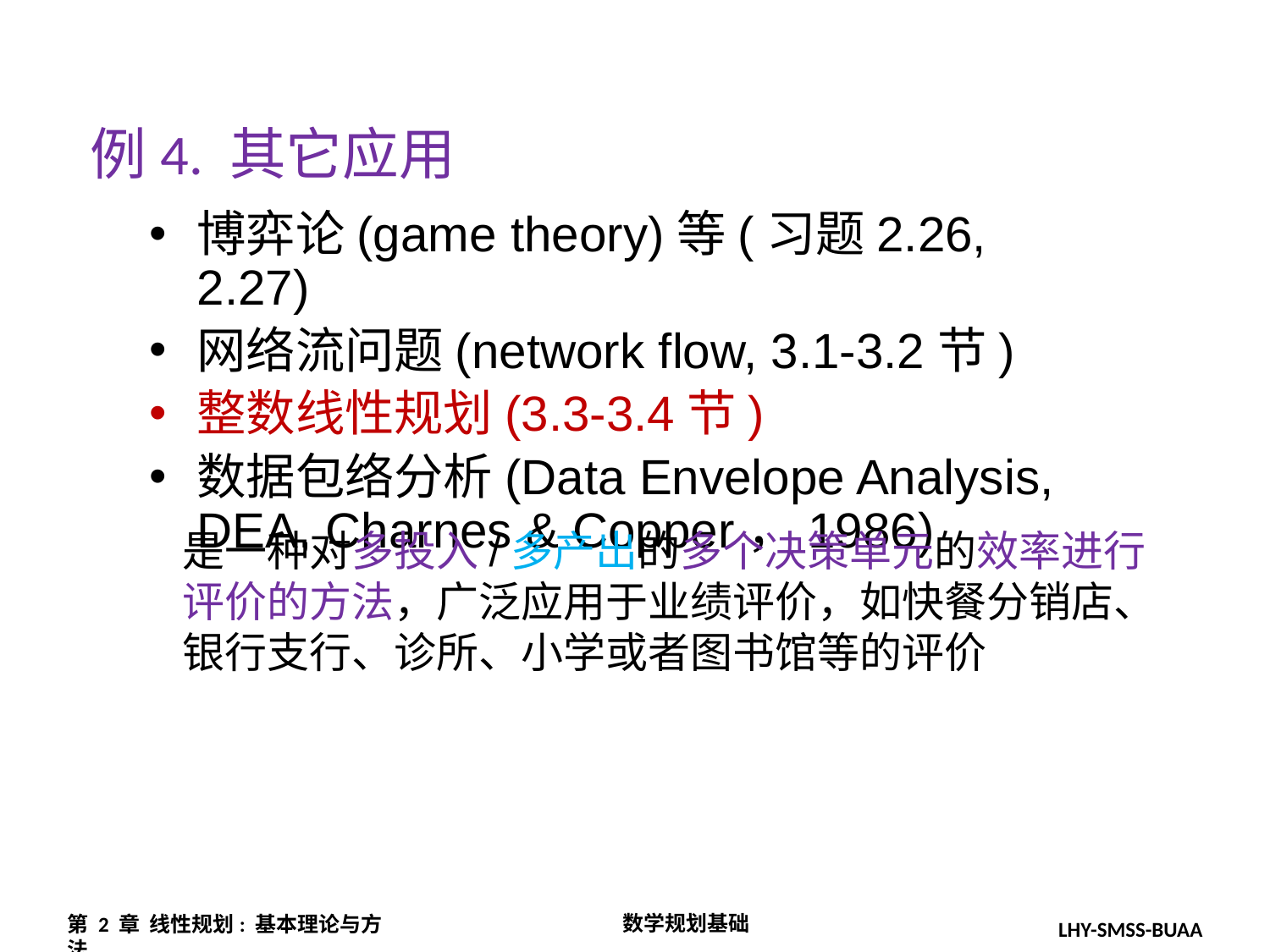

例4. 其它应用
博弈论(game theory)等(习题2.26, 2.27)
网络流问题(network flow, 3.1-3.2节)
整数线性规划(3.3-3.4节)
数据包络分析(Data Envelope Analysis, DEA, Charnes & Copper，1986)

是一种对多投入/多产出的多个决策单元的效率进行评价的方法，广泛应用于业绩评价，如快餐分销店、银行支行、诊所、小学或者图书馆等的评价